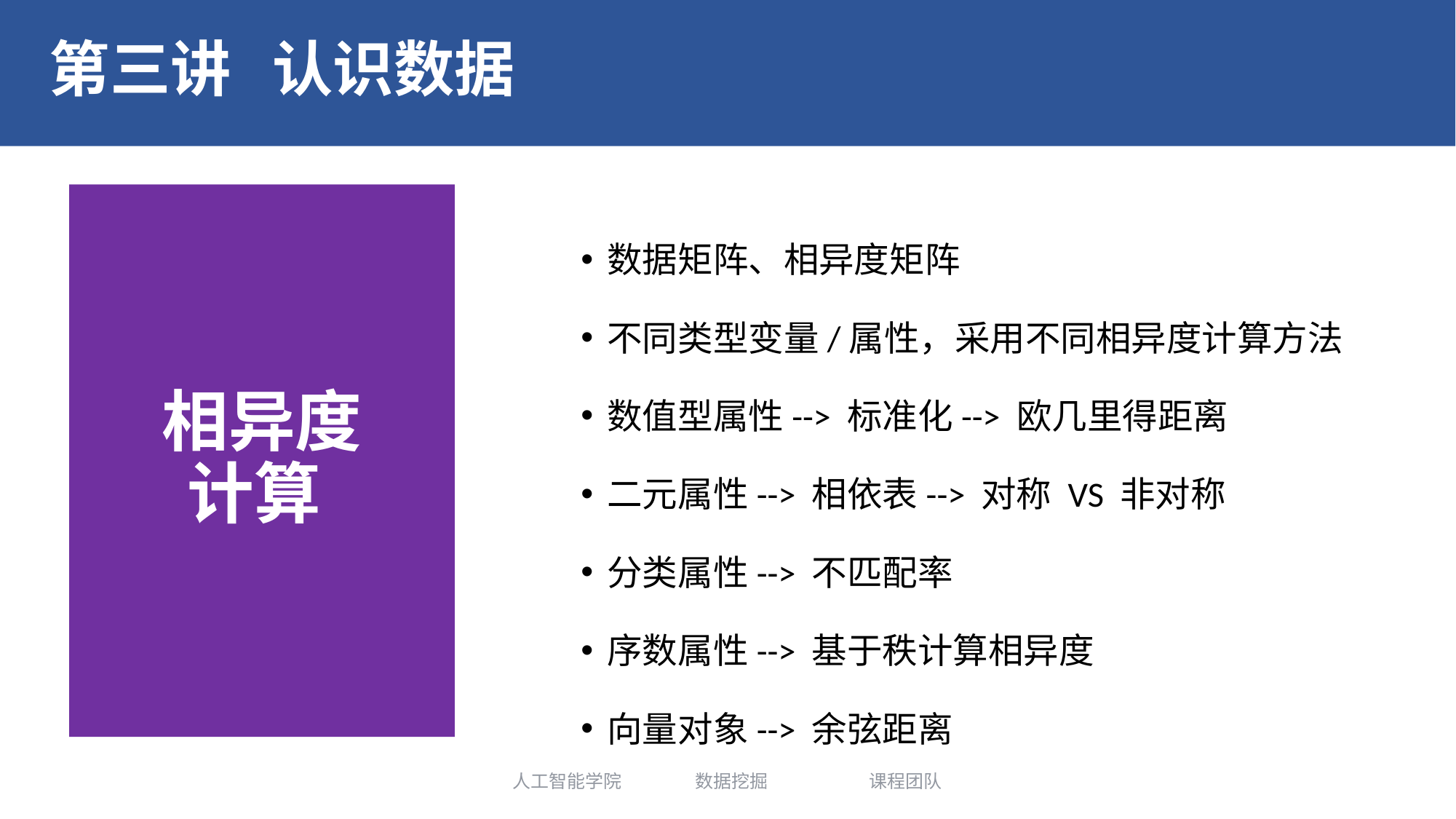

第三讲   认识数据
# 相异度 计算
数据矩阵、相异度矩阵
不同类型变量/属性，采用不同相异度计算方法
数值型属性--> 标准化--> 欧几里得距离
二元属性--> 相依表--> 对称 VS 非对称
分类属性--> 不匹配率
序数属性--> 基于秩计算相异度
向量对象--> 余弦距离

人工智能学院             数据挖掘                  课程团队